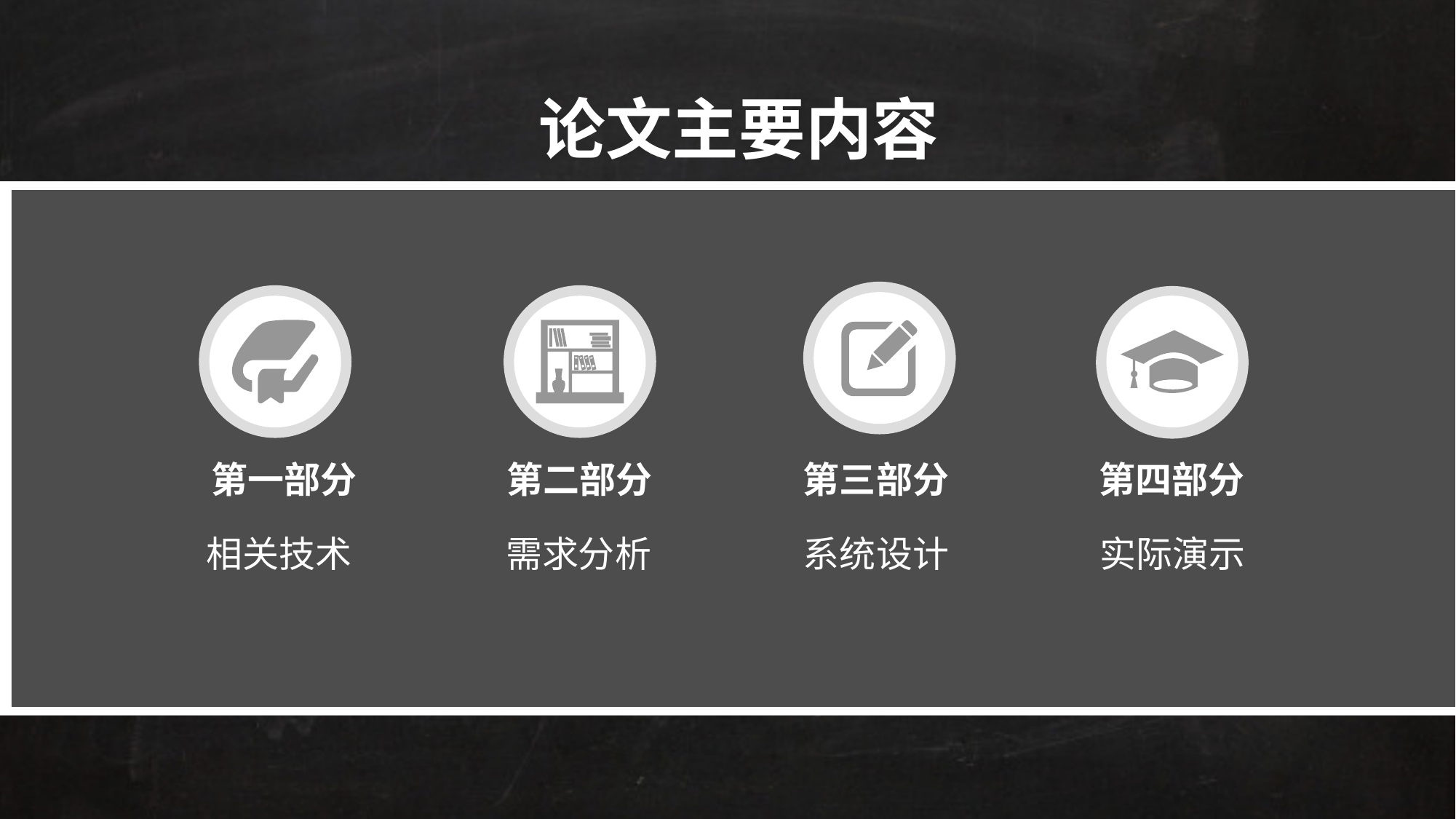

论文主要内容

第一部分
第二部分
第三部分
第四部分
相关技术
需求分析
系统设计
实际演示